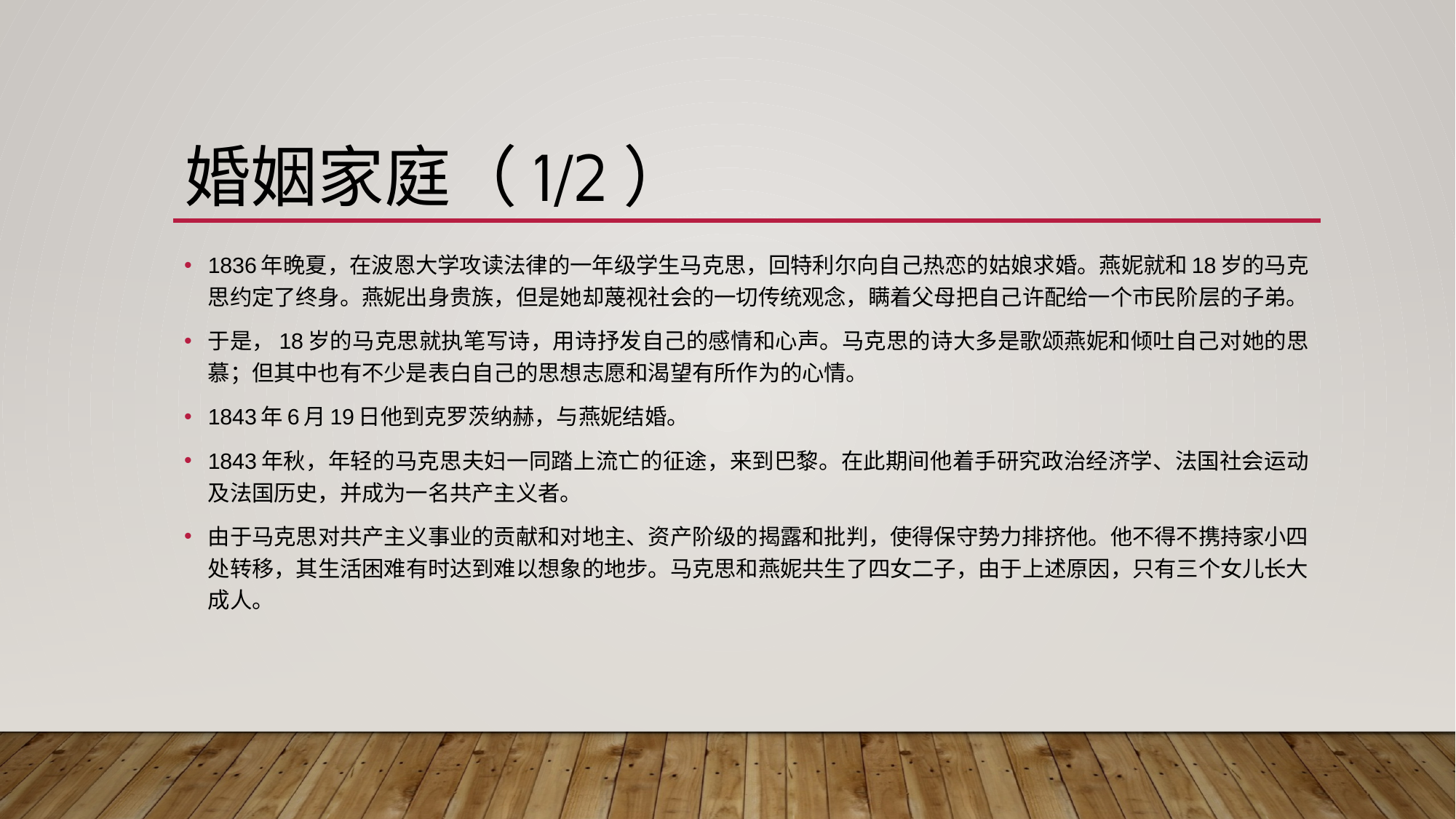

# 婚姻家庭（1/2）
1836年晚夏，在波恩大学攻读法律的一年级学生马克思，回特利尔向自己热恋的姑娘求婚。燕妮就和18岁的马克思约定了终身。燕妮出身贵族，但是她却蔑视社会的一切传统观念，瞒着父母把自己许配给一个市民阶层的子弟。
于是，18岁的马克思就执笔写诗，用诗抒发自己的感情和心声。马克思的诗大多是歌颂燕妮和倾吐自己对她的思慕；但其中也有不少是表白自己的思想志愿和渴望有所作为的心情。
1843年6月19日他到克罗茨纳赫，与燕妮结婚。
1843年秋，年轻的马克思夫妇一同踏上流亡的征途，来到巴黎。在此期间他着手研究政治经济学、法国社会运动及法国历史，并成为一名共产主义者。
由于马克思对共产主义事业的贡献和对地主、资产阶级的揭露和批判，使得保守势力排挤他。他不得不携持家小四处转移，其生活困难有时达到难以想象的地步。马克思和燕妮共生了四女二子，由于上述原因，只有三个女儿长大成人。